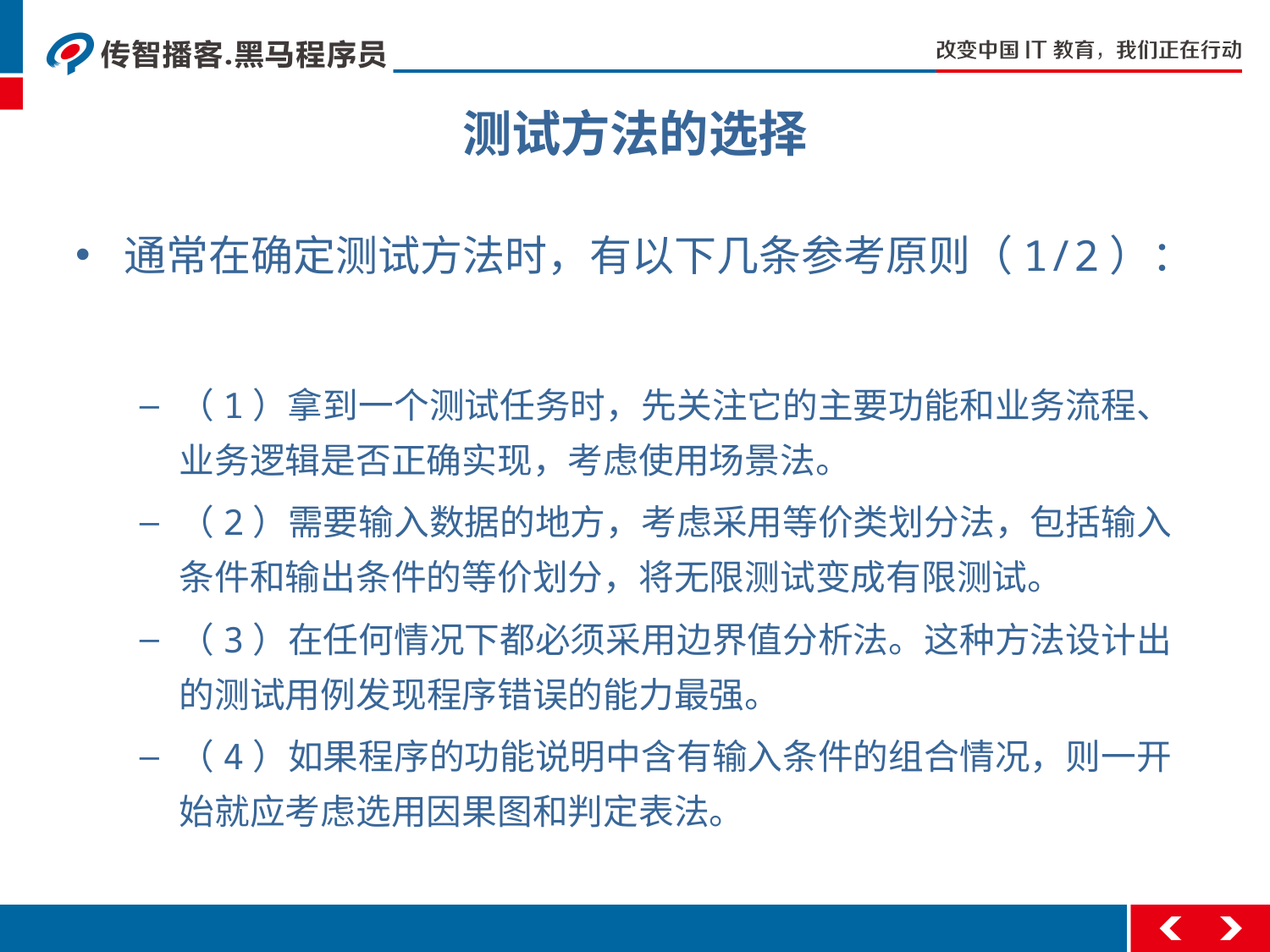

# 测试方法的选择
通常在确定测试方法时，有以下几条参考原则（1/2）：

（1）拿到一个测试任务时，先关注它的主要功能和业务流程、业务逻辑是否正确实现，考虑使用场景法。
（2）需要输入数据的地方，考虑采用等价类划分法，包括输入条件和输出条件的等价划分，将无限测试变成有限测试。
（3）在任何情况下都必须采用边界值分析法。这种方法设计出的测试用例发现程序错误的能力最强。
（4）如果程序的功能说明中含有输入条件的组合情况，则一开始就应考虑选用因果图和判定表法。